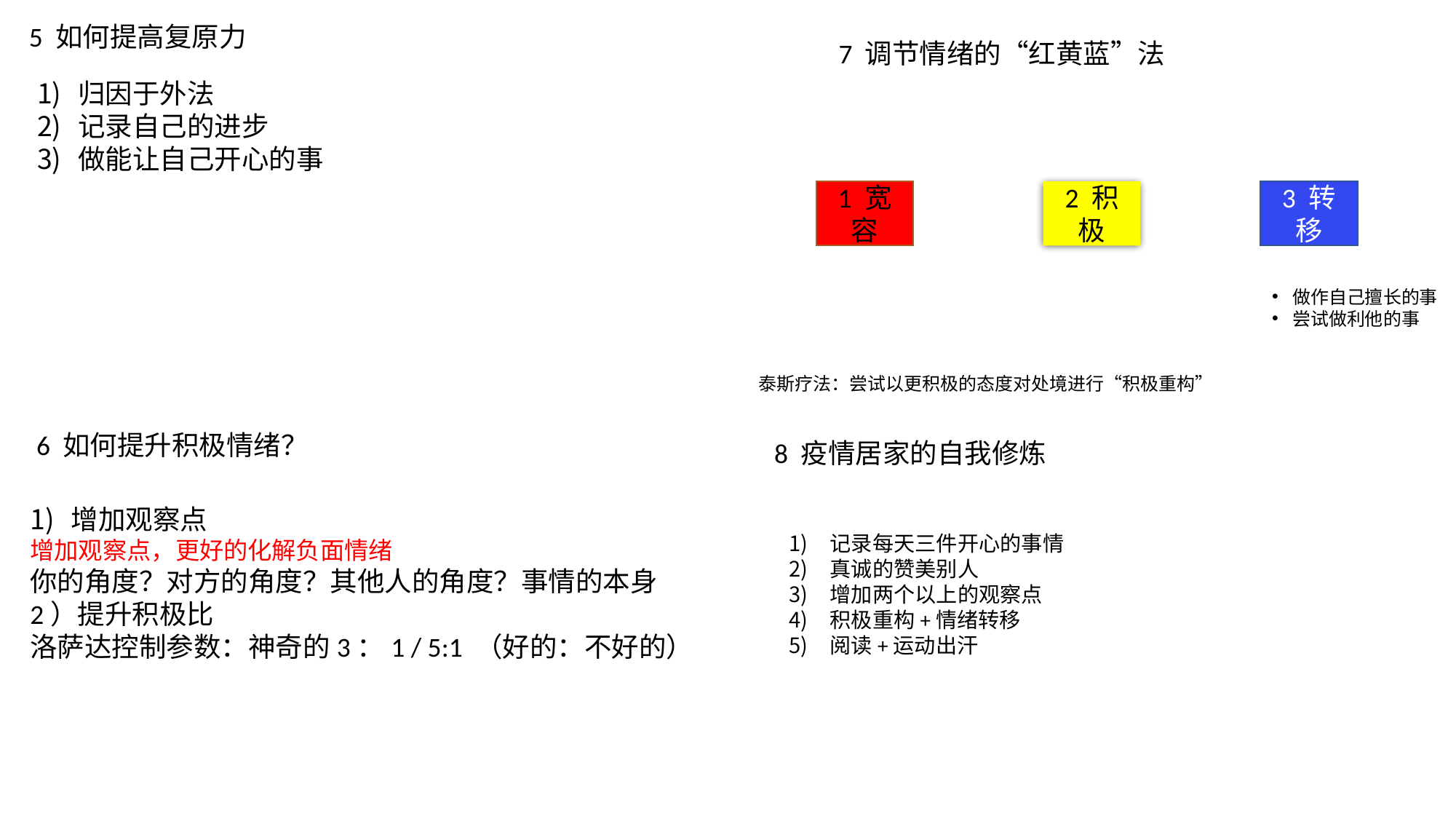

5 如何提高复原力
7 调节情绪的“红黄蓝”法
归因于外法
记录自己的进步
做能让自己开心的事
1 宽容
2 积极
3 转移
做作自己擅长的事
尝试做利他的事
泰斯疗法：尝试以更积极的态度对处境进行“积极重构”
6 如何提升积极情绪？
8 疫情居家的自我修炼
增加观察点
增加观察点，更好的化解负面情绪
你的角度？对方的角度？其他人的角度？事情的本身
2）提升积极比
洛萨达控制参数：神奇的3：1 / 5:1 （好的：不好的）

记录每天三件开心的事情
真诚的赞美别人
增加两个以上的观察点
积极重构+情绪转移
阅读+运动出汗